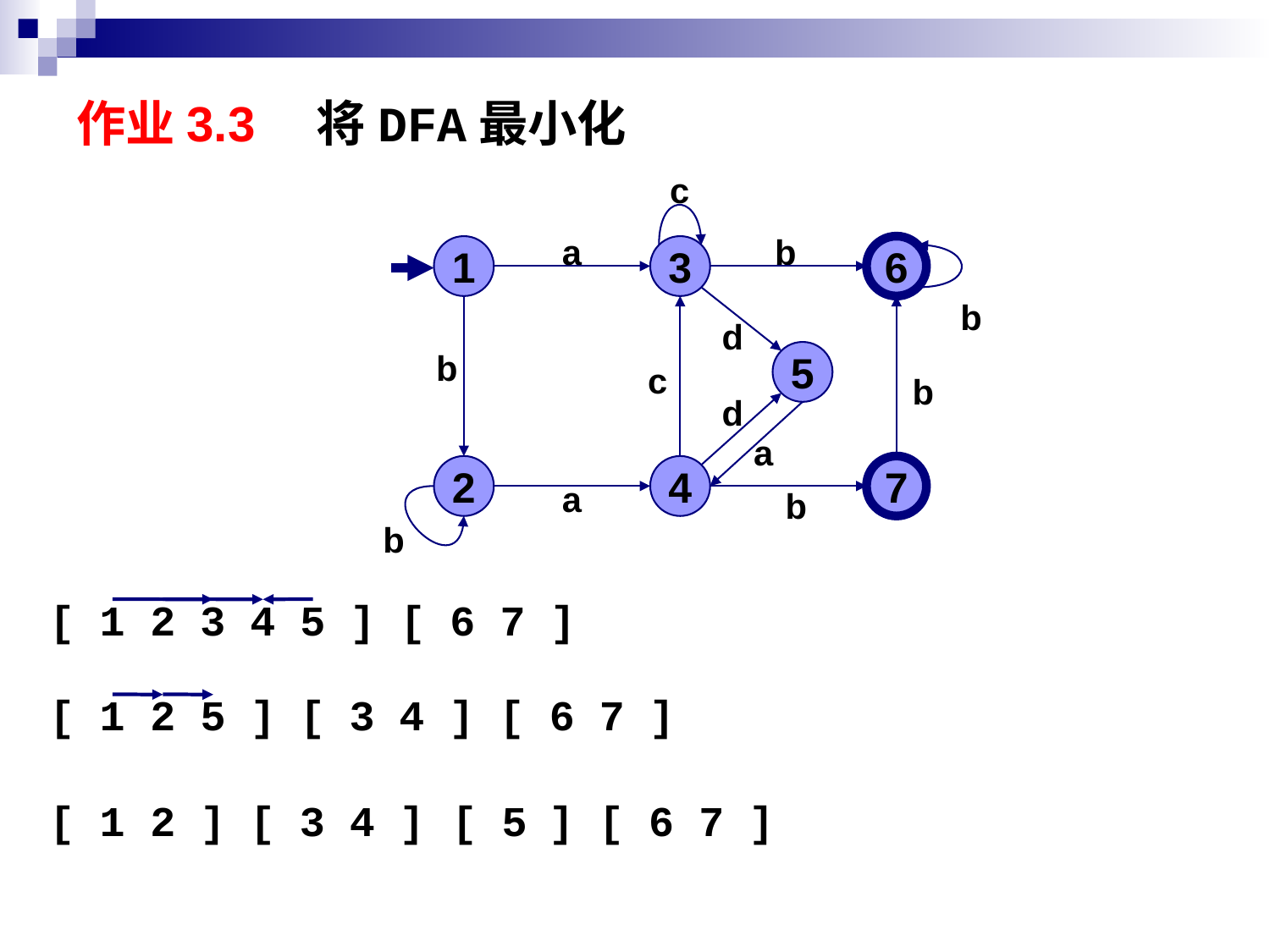

# 作业3.3　将DFA最小化
c
a
b
1
3
6

b
d
b
5
c
b
d
a
2
4
7
a
b
b
| [ | 1 | 2 | 3 | 4 | 5 | ] | [ | 6 | 7 | ] |
| --- | --- | --- | --- | --- | --- | --- | --- | --- | --- | --- |
| [ | 1 | 2 | 5 | ] | [ | 3 | 4 | ] | [ | 6 | 7 | ] |
| --- | --- | --- | --- | --- | --- | --- | --- | --- | --- | --- | --- | --- |
| [ | 1 | 2 | ] | [ | 3 | 4 | ] | [ | 5 | ] | [ | 6 | 7 | ] |
| --- | --- | --- | --- | --- | --- | --- | --- | --- | --- | --- | --- | --- | --- | --- |